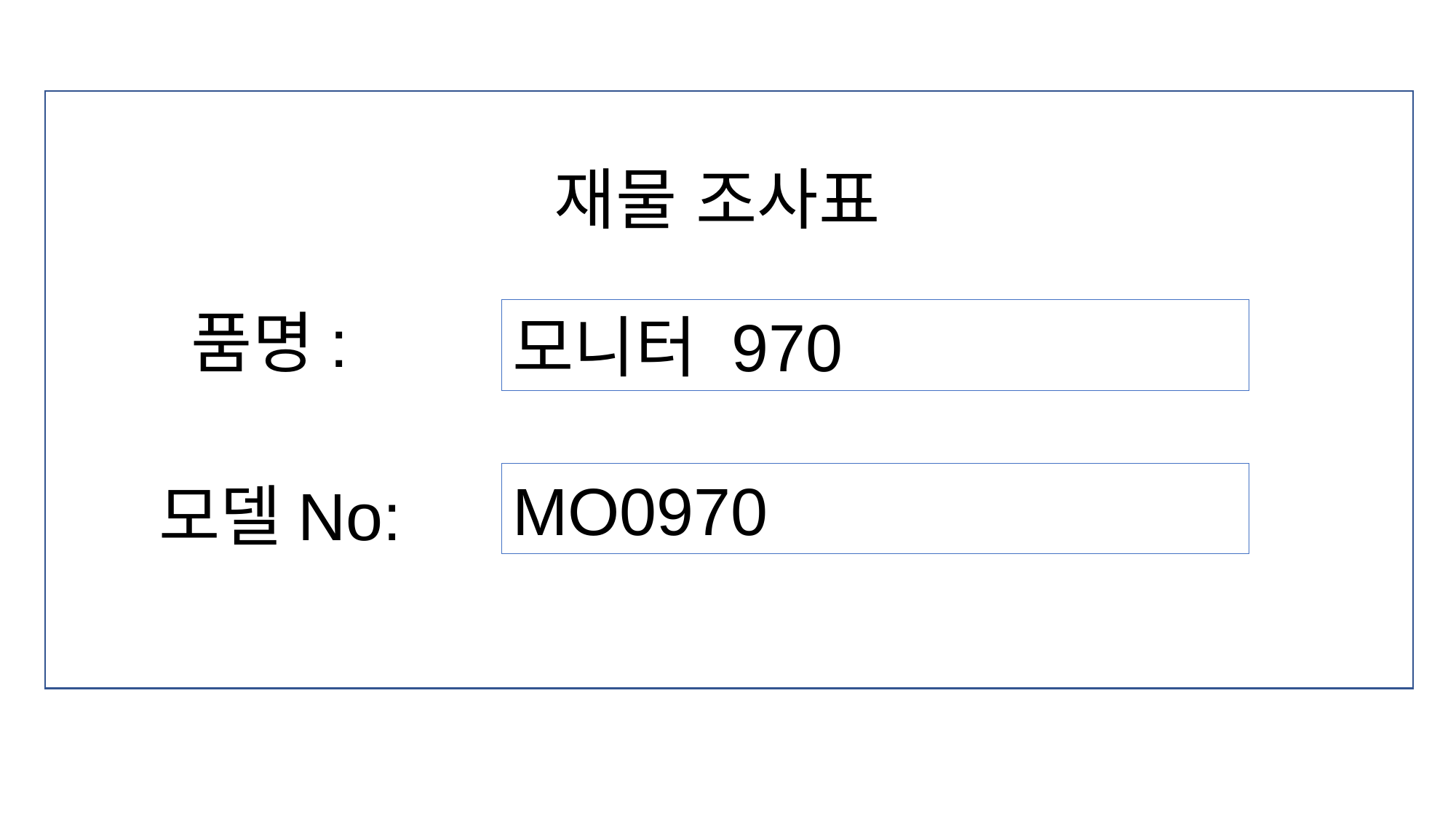

재물 조사표
품명:
모니터 970
MO0970
모델No: